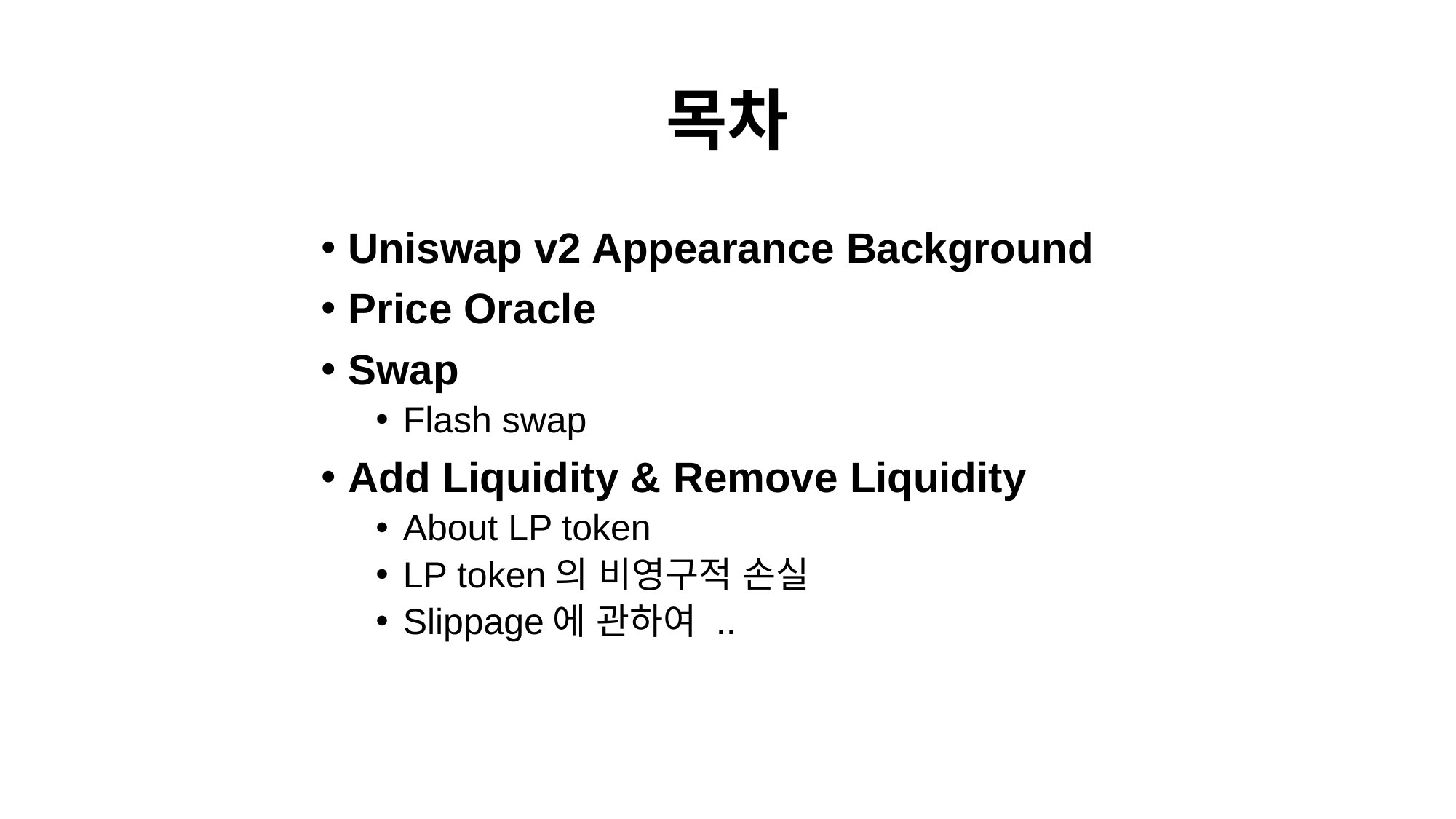

# 목차
Uniswap v2 Appearance Background
Price Oracle
Swap
Flash swap
Add Liquidity & Remove Liquidity
About LP token
LP token의 비영구적 손실
Slippage에 관하여 ..